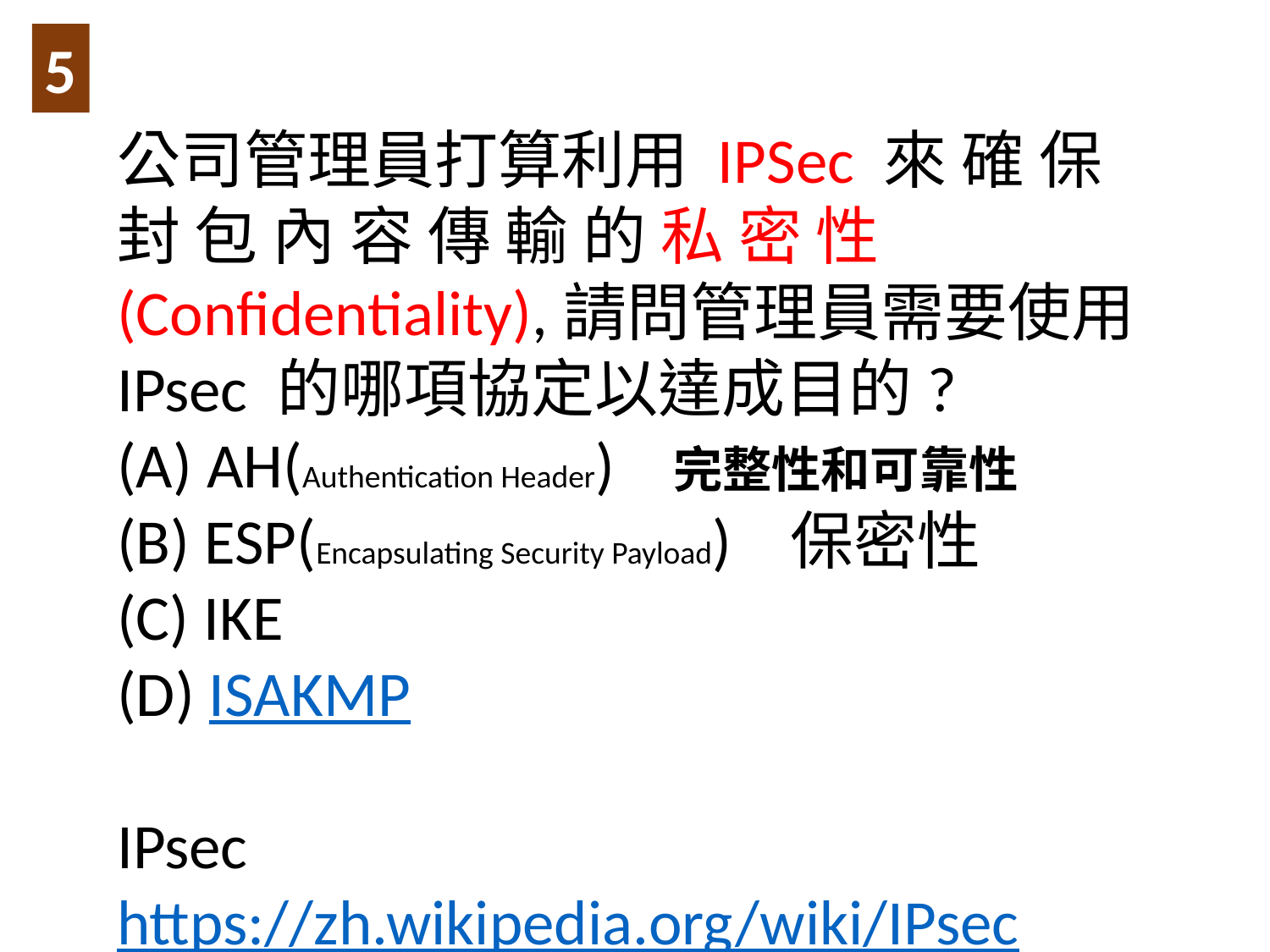

5
公司管理員打算利用 IPSec 來 確 保 封 包 內 容 傳 輸 的 私 密 性
(Confidentiality),請問管理員需要使用 IPsec 的哪項協定以達成目的?
(A) AH(Authentication Header)   完整性和可靠性
(B) ESP(Encapsulating Security Payload)   保密性
(C) IKE
(D) ISAKMP

IPsec https://zh.wikipedia.org/wiki/IPsec